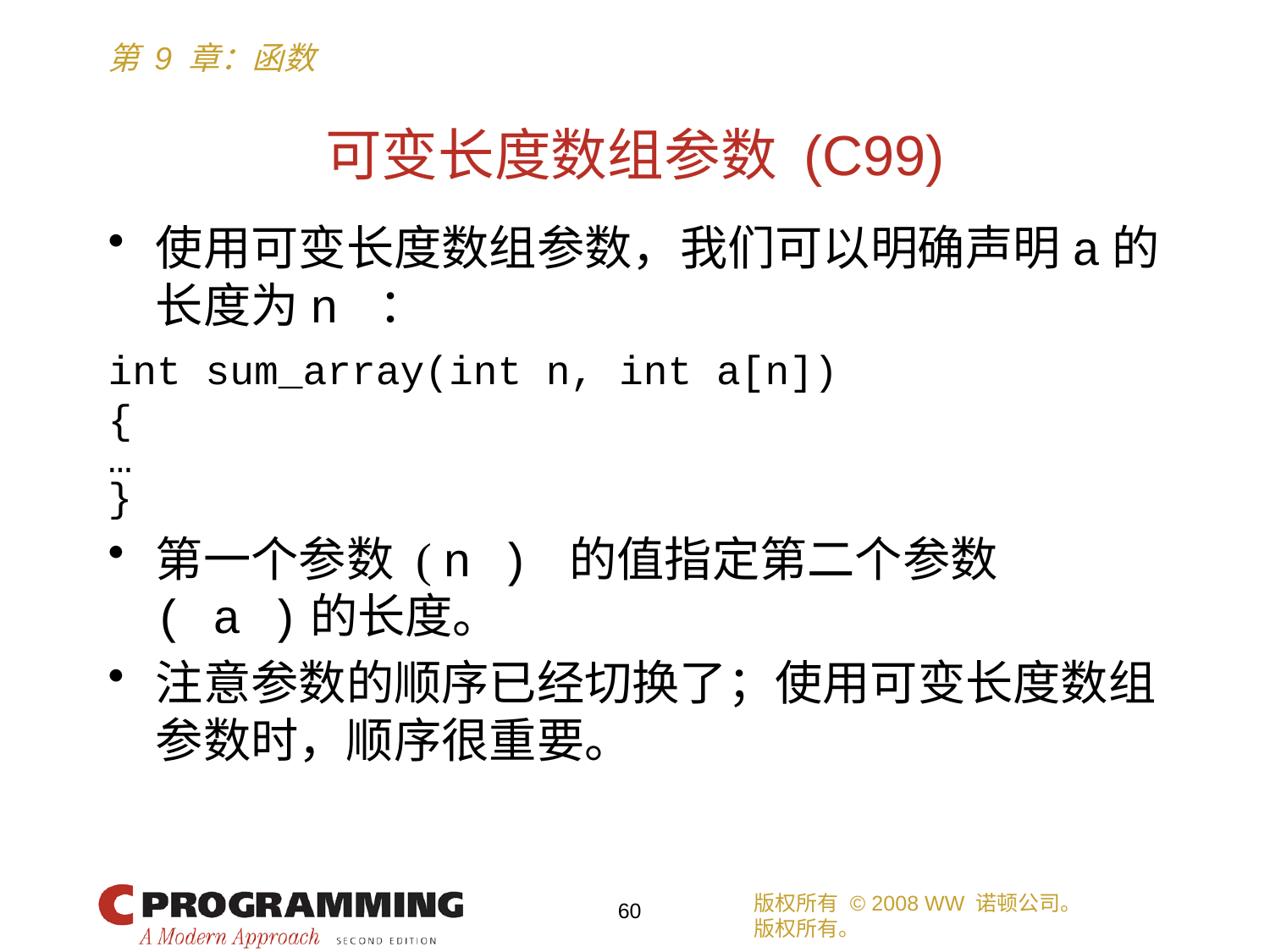

# 可变长度数组参数 (C99)
使用可变长度数组参数，我们可以明确声明a的长度为n ：
int sum_array(int n, int a[n])
{
…
}
第一个参数 ( n ) 的值指定第二个参数 ( a )的长度。
注意参数的顺序已经切换了；使用可变长度数组参数时，顺序很重要。
版权所有 © 2008 WW 诺顿公司。
版权所有。
60